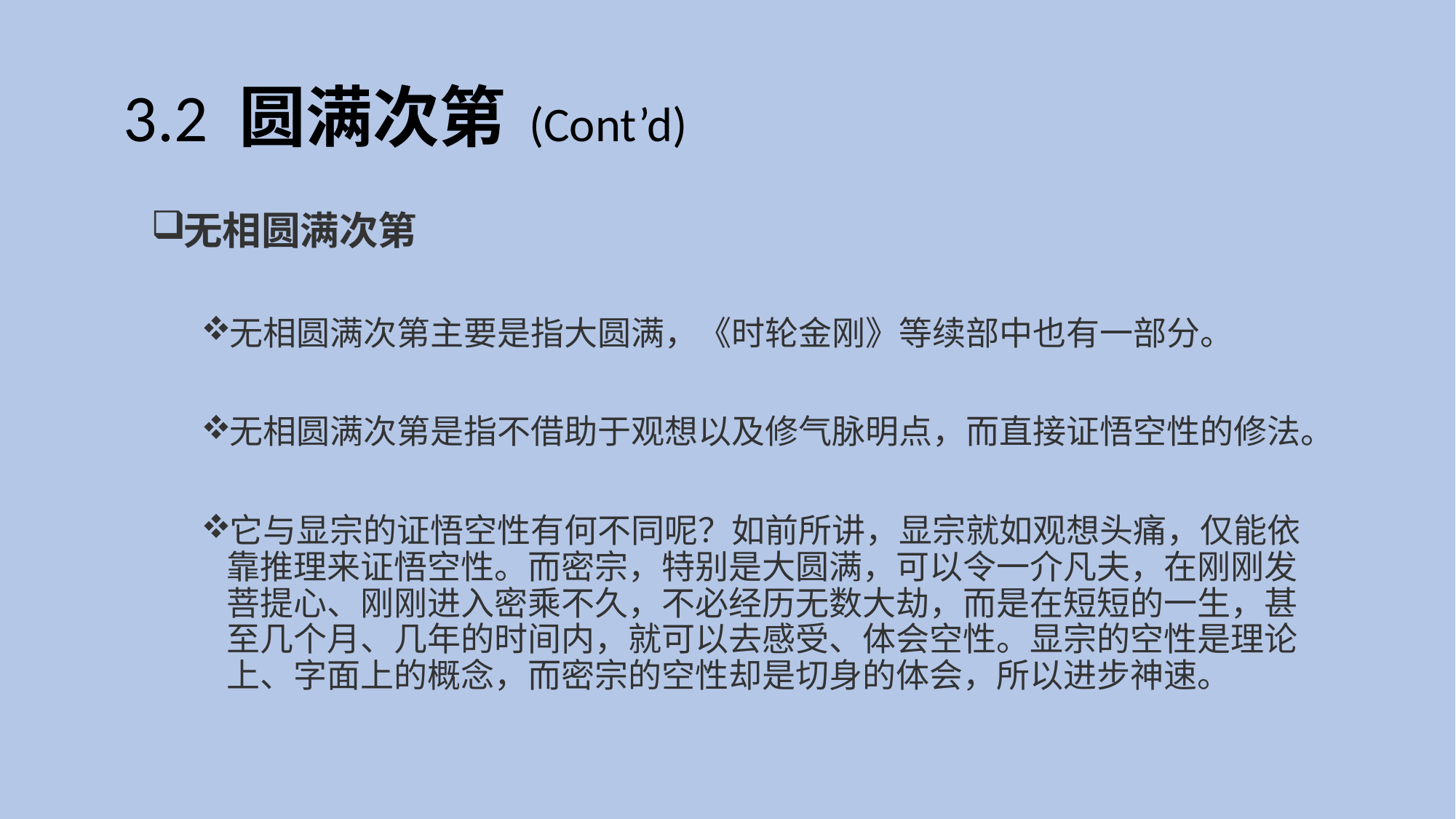

# 3.2 圆满次第 (Cont’d)
无相圆满次第

无相圆满次第主要是指大圆满，《时轮金刚》等续部中也有一部分。

无相圆满次第是指不借助于观想以及修气脉明点，而直接证悟空性的修法。

它与显宗的证悟空性有何不同呢？如前所讲，显宗就如观想头痛，仅能依靠推理来证悟空性。而密宗，特别是大圆满，可以令一介凡夫，在刚刚发菩提心、刚刚进入密乘不久，不必经历无数大劫，而是在短短的一生，甚至几个月、几年的时间内，就可以去感受、体会空性。显宗的空性是理论上、字面上的概念，而密宗的空性却是切身的体会，所以进步神速。